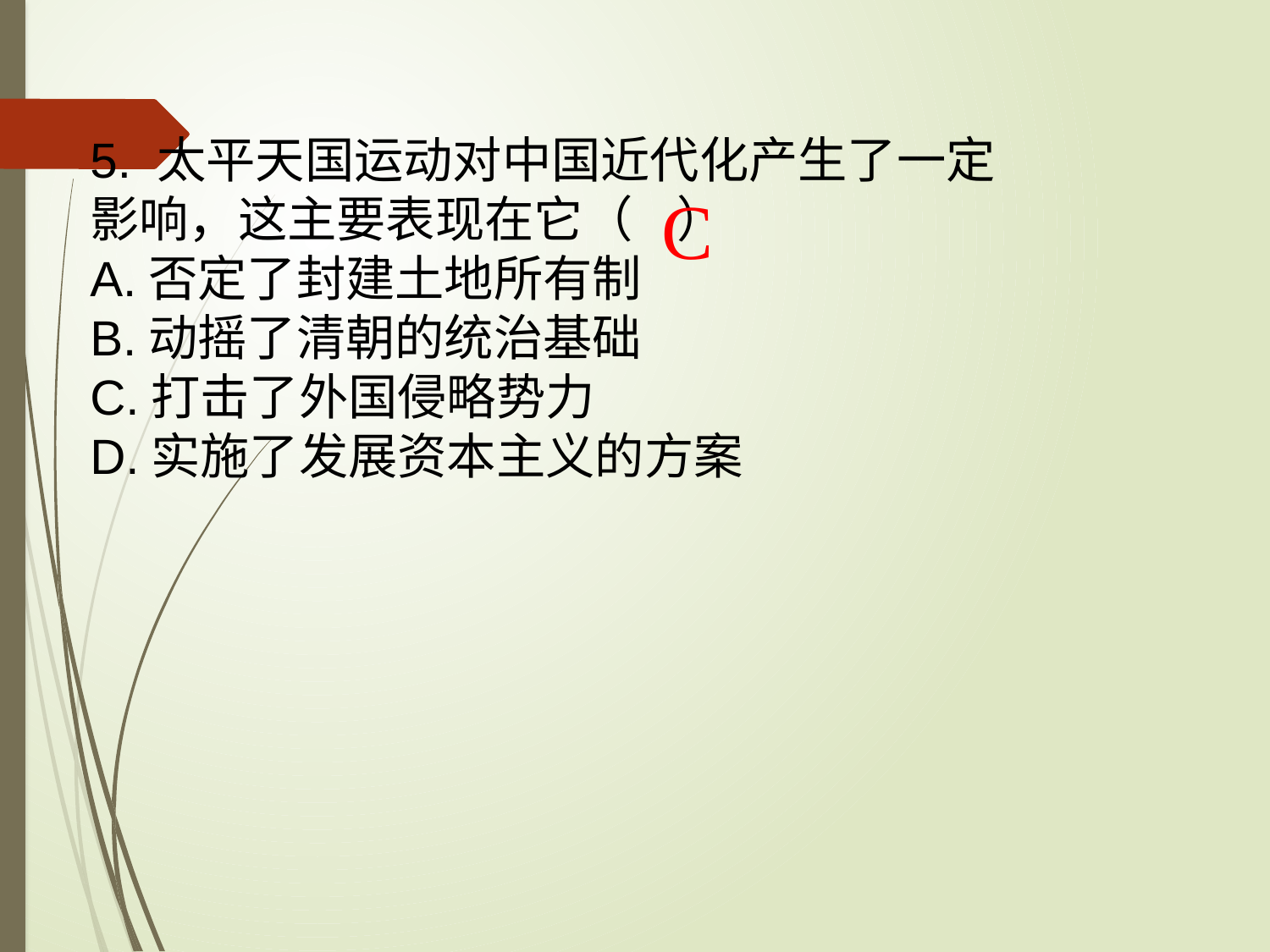

5. 太平天国运动对中国近代化产生了一定影响，这主要表现在它（    ）
A.否定了封建土地所有制
B.动摇了清朝的统治基础
C.打击了外国侵略势力
D.实施了发展资本主义的方案
C